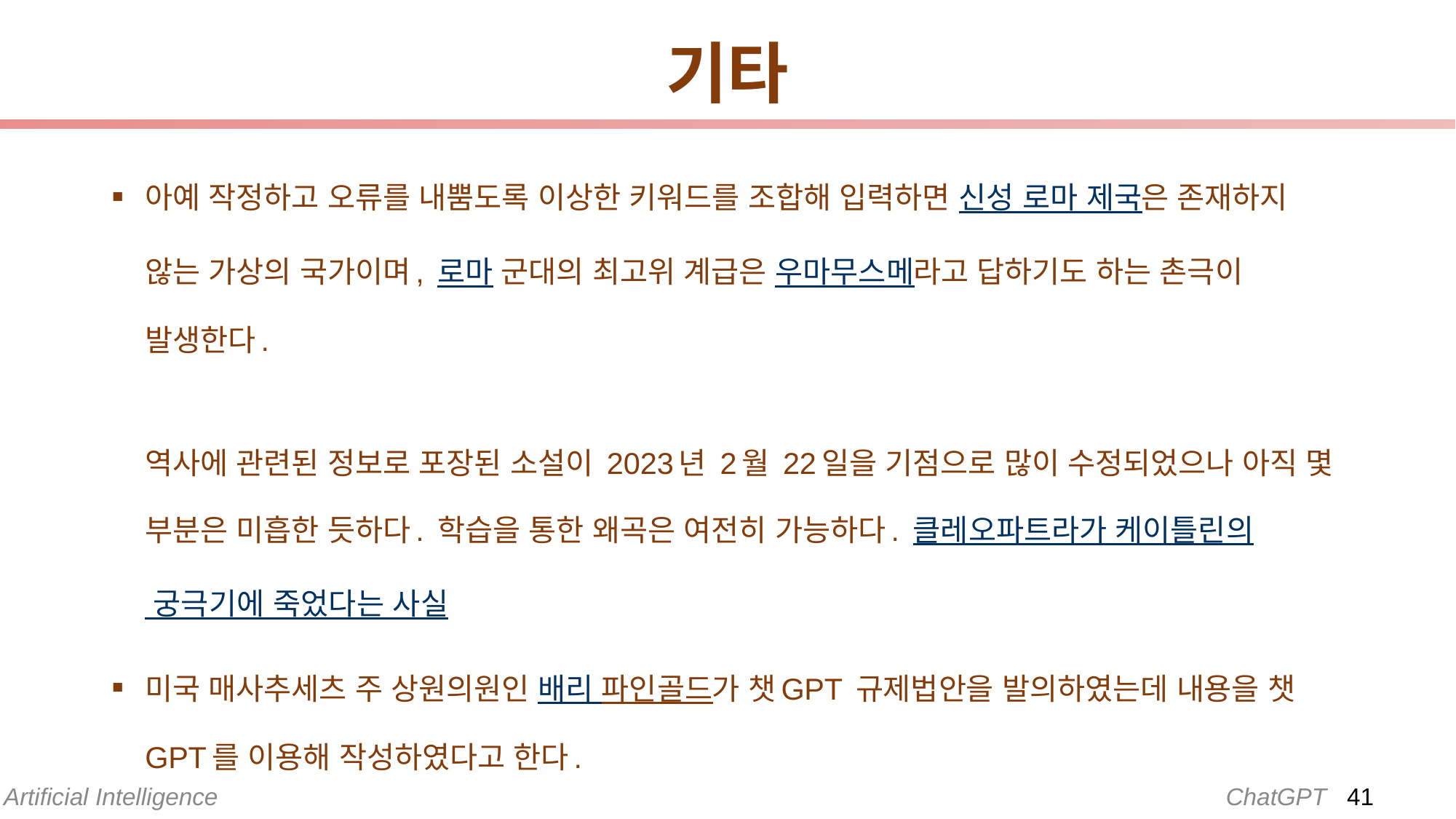

# 기타
아예 작정하고 오류를 내뿜도록 이상한 키워드를 조합해 입력하면 신성 로마 제국은 존재하지 않는 가상의 국가이며, 로마 군대의 최고위 계급은 우마무스메라고 답하기도 하는 촌극이 발생한다. 
역사에 관련된 정보로 포장된 소설이 2023년 2월 22일을 기점으로 많이 수정되었으나 아직 몇 부분은 미흡한 듯하다. 학습을 통한 왜곡은 여전히 가능하다. 클레오파트라가 케이틀린의 궁극기에 죽었다는 사실
미국 매사추세츠 주 상원의원인 배리 파인골드가 챗GPT 규제법안을 발의하였는데 내용을 챗GPT를 이용해 작성하였다고 한다.